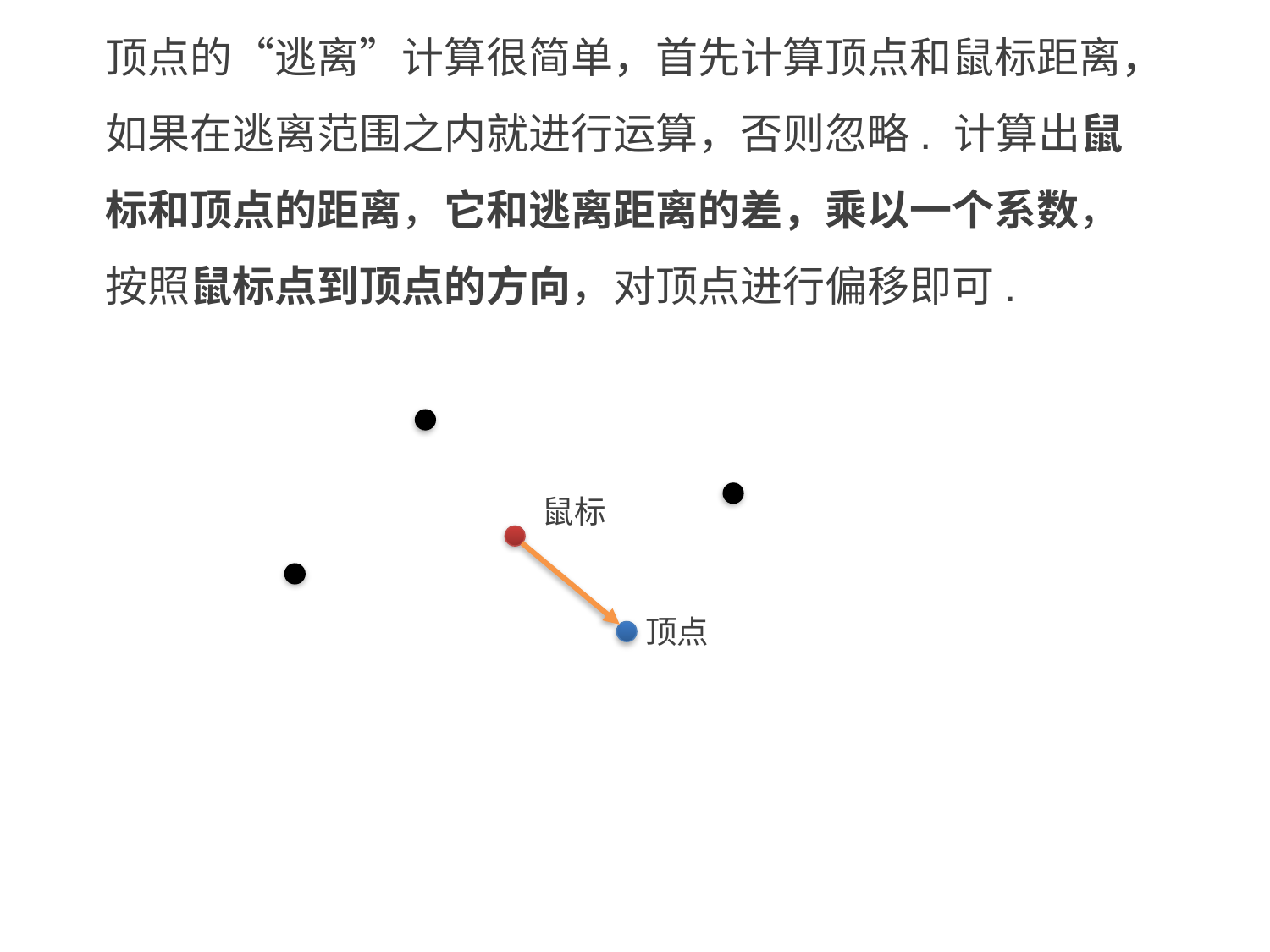

顶点的“逃离”计算很简单，首先计算顶点和鼠标距离，如果在逃离范围之内就进行运算，否则忽略. 计算出鼠标和顶点的距离，它和逃离距离的差，乘以一个系数，按照鼠标点到顶点的方向，对顶点进行偏移即可.

鼠标

顶点